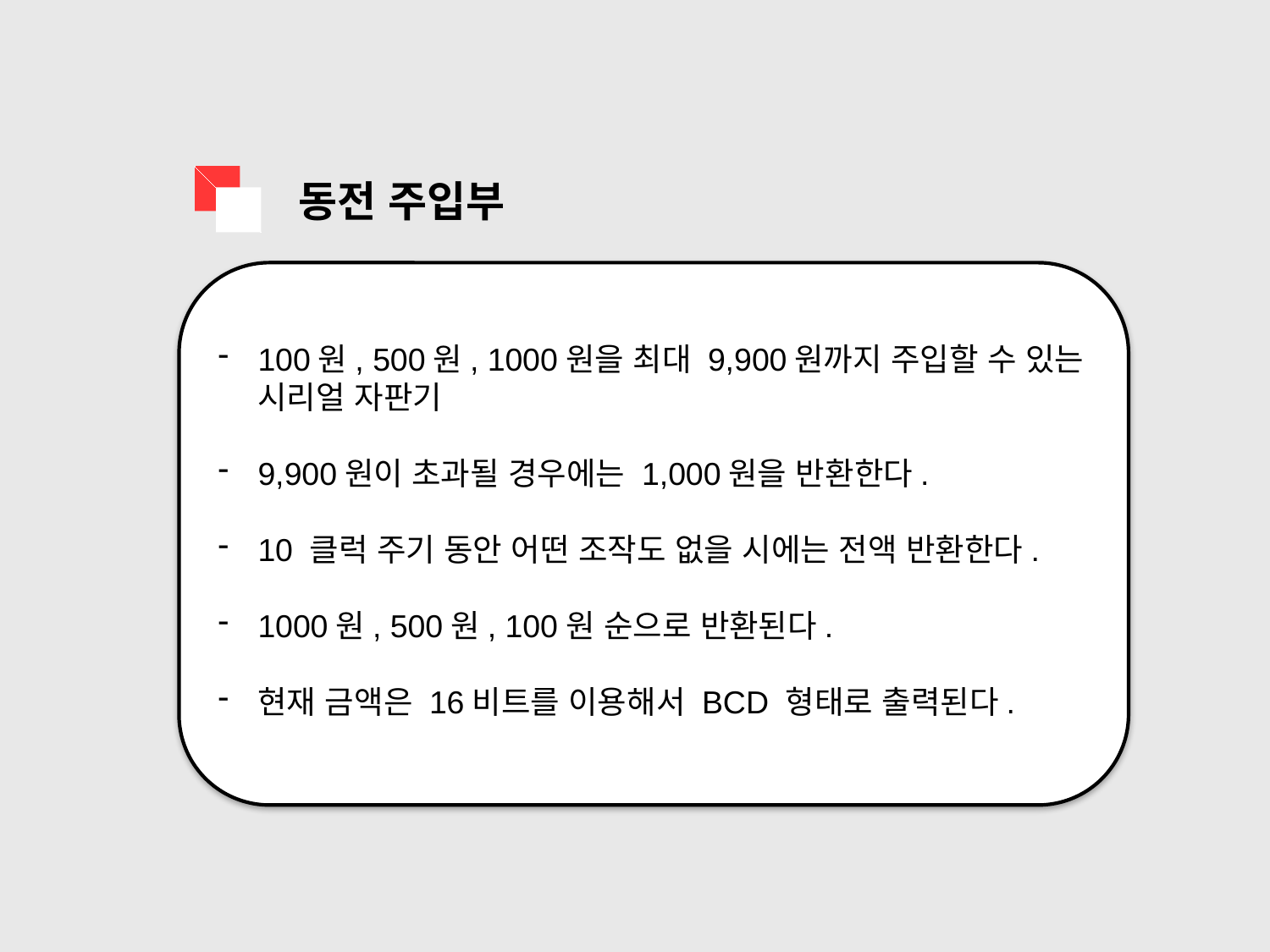

동전 주입부

100원, 500원, 1000원을 최대 9,900원까지 주입할 수 있는 시리얼 자판기

9,900원이 초과될 경우에는 1,000원을 반환한다.

10 클럭 주기 동안 어떤 조작도 없을 시에는 전액 반환한다.

1000원, 500원, 100원 순으로 반환된다.

현재 금액은 16비트를 이용해서 BCD 형태로 출력된다.